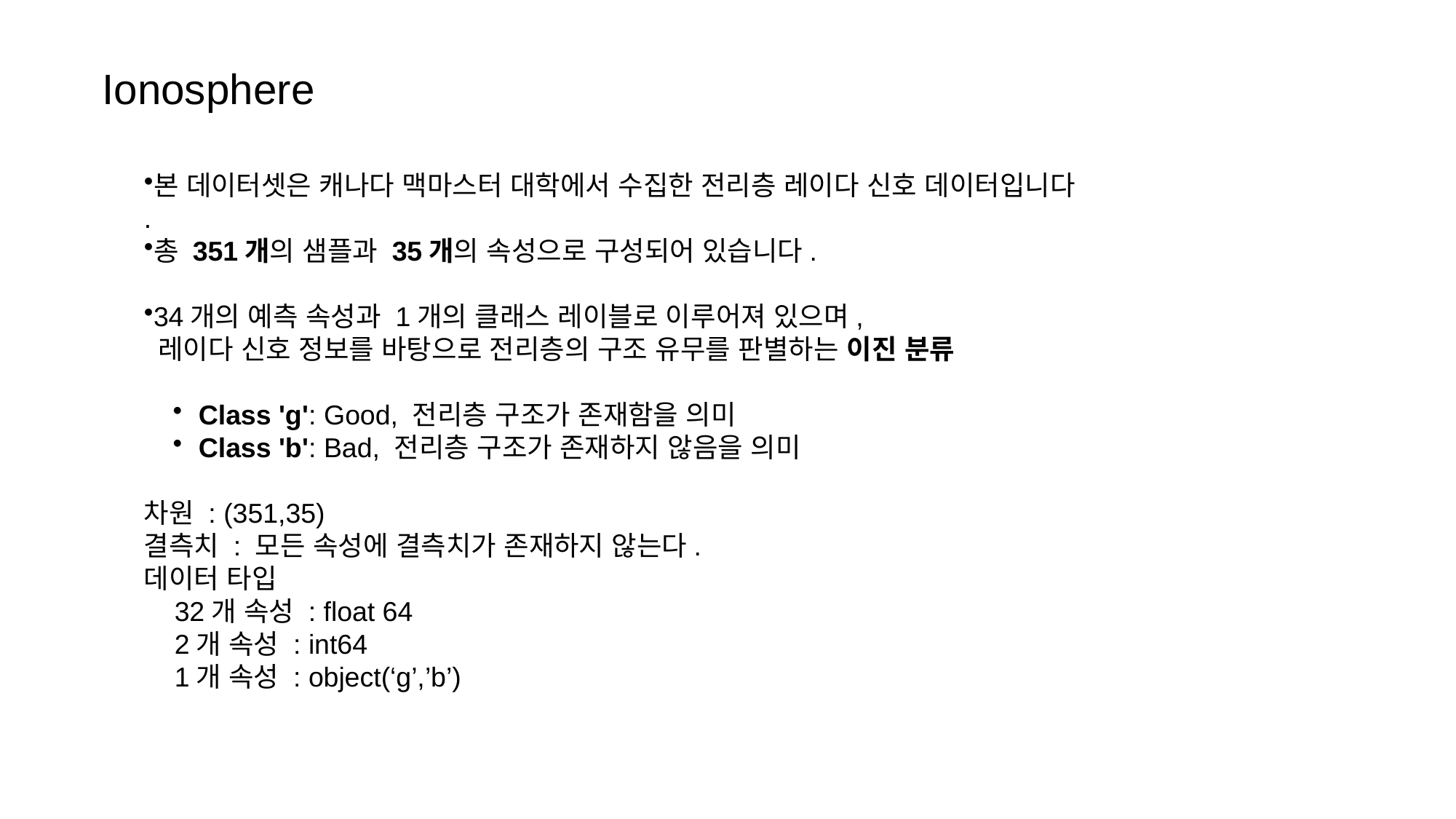

Ionosphere
본 데이터셋은 캐나다 맥마스터 대학에서 수집한 전리층 레이다 신호 데이터입니다
.
총 351개의 샘플과 35개의 속성으로 구성되어 있습니다.

34개의 예측 속성과 1개의 클래스 레이블로 이루어져 있으며,
 레이다 신호 정보를 바탕으로 전리층의 구조 유무를 판별하는 이진 분류

Class 'g': Good, 전리층 구조가 존재함을 의미
Class 'b': Bad, 전리층 구조가 존재하지 않음을 의미

차원 : (351,35)
결측치 : 모든 속성에 결측치가 존재하지 않는다.
데이터 타입
    32개 속성 : float 64
    2개 속성 : int64
    1개 속성 : object(‘g’,’b’)